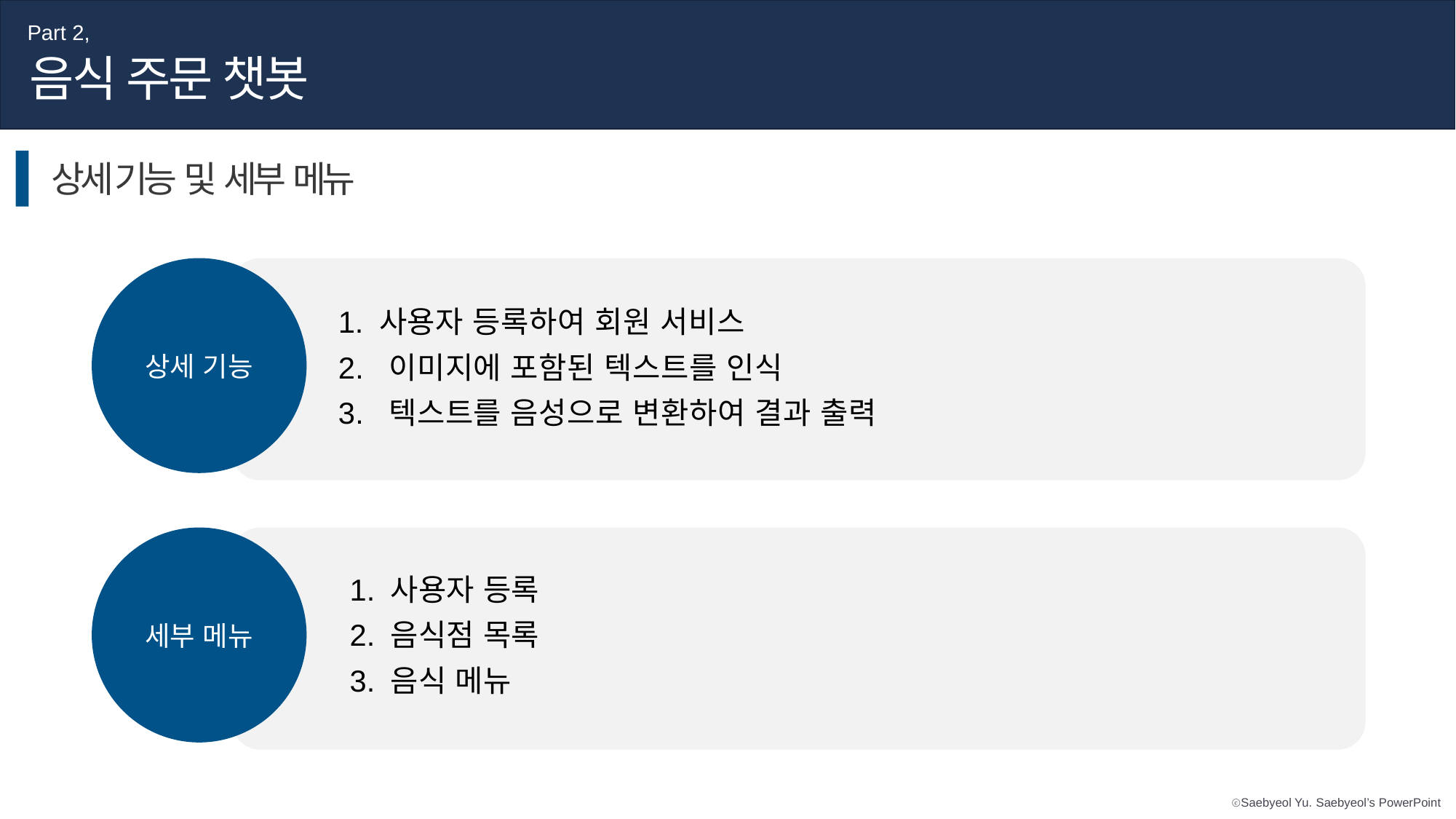

Part 2,
음식 주문 챗봇

상세 기능  및  세부  메뉴
상세 기능

사용자 등록하여 회원 서비스

2.  이미지에 포함된 텍스트를 인식

3.  텍스트를 음성으로 변환하여 결과 출력
세부 메뉴

사용자 등록

음식점 목록

음식 메뉴